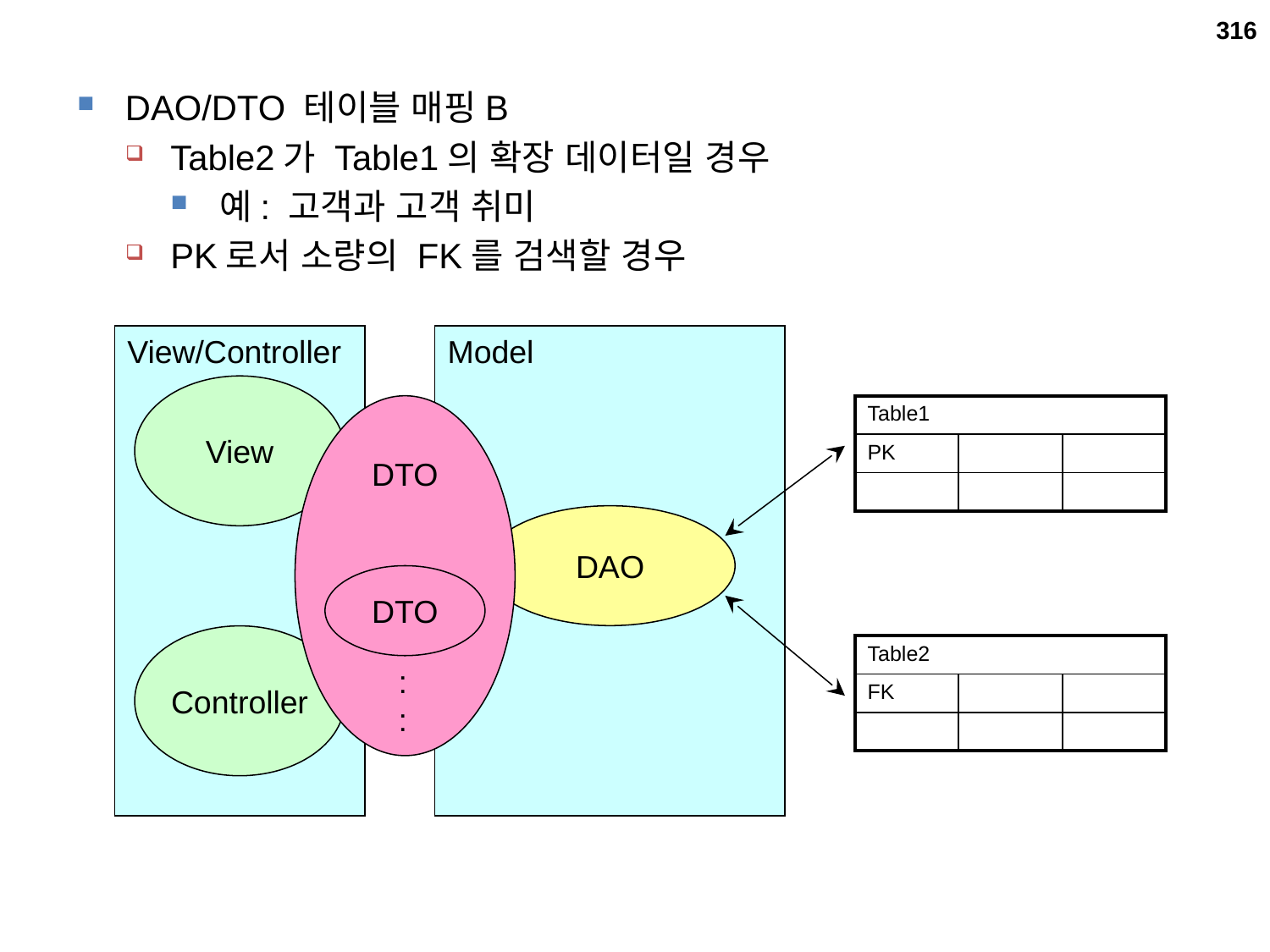

316
DAO/DTO 테이블 매핑B
Table2가 Table1의 확장 데이터일 경우
예: 고객과 고객 취미
PK로서 소량의 FK를 검색할 경우
View/Controller
Model
View
DTO
| Table1 |  |  |
| --- | --- | --- |
| PK |  |  |
|  |  |  |

DAO
DTO

Controller
| Table2 |  |  |
| --- | --- | --- |
| FK |  |  |
|  |  |  |
:
: